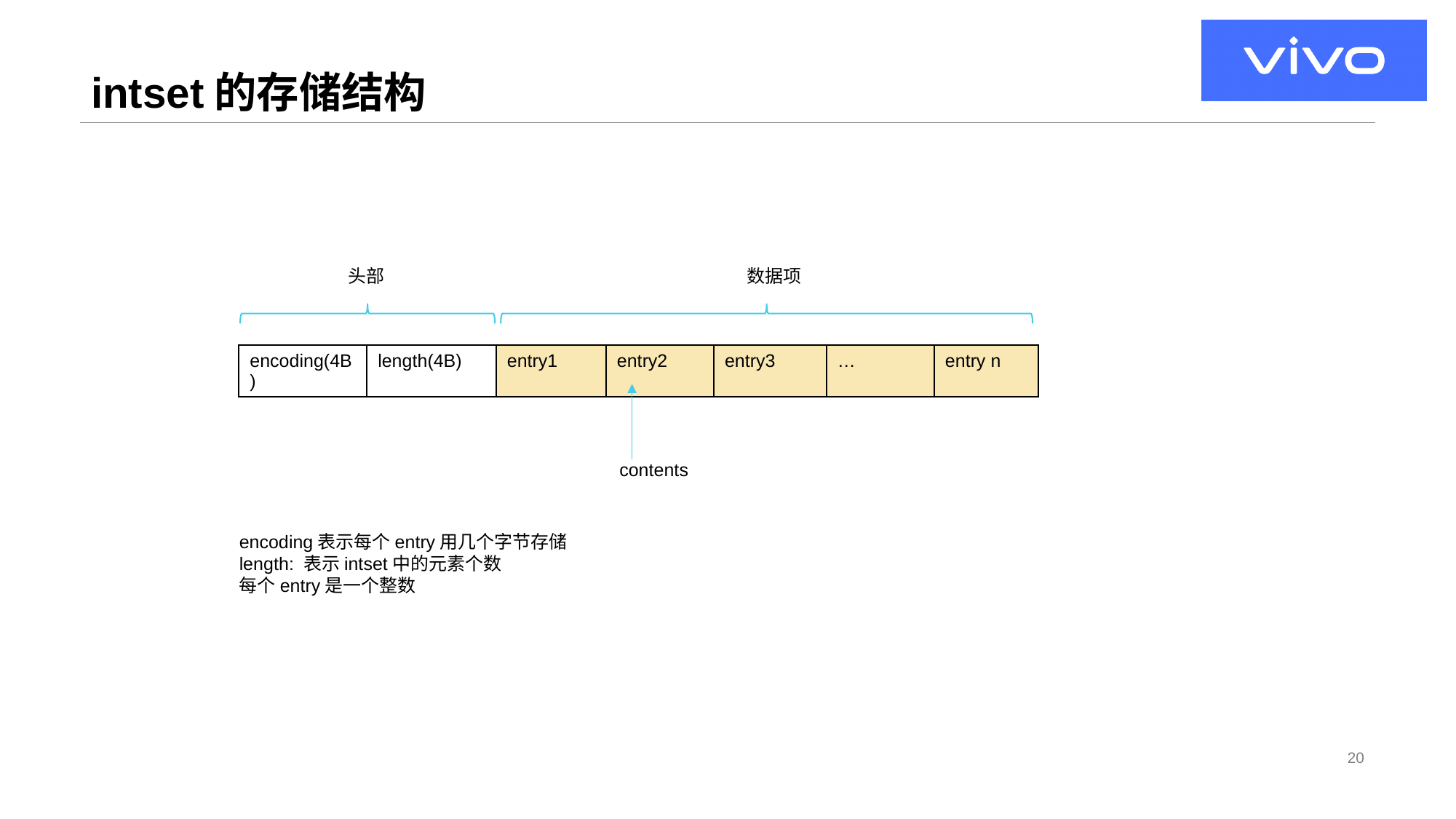

# intset的存储结构

头部
数据项
| encoding(4B) | length(4B) | entry1 | entry2 | entry3 | … | entry n |
| --- | --- | --- | --- | --- | --- | --- |
contents
encoding表示每个entry用几个字节存储
length: 表示intset中的元素个数
每个entry是一个整数
20